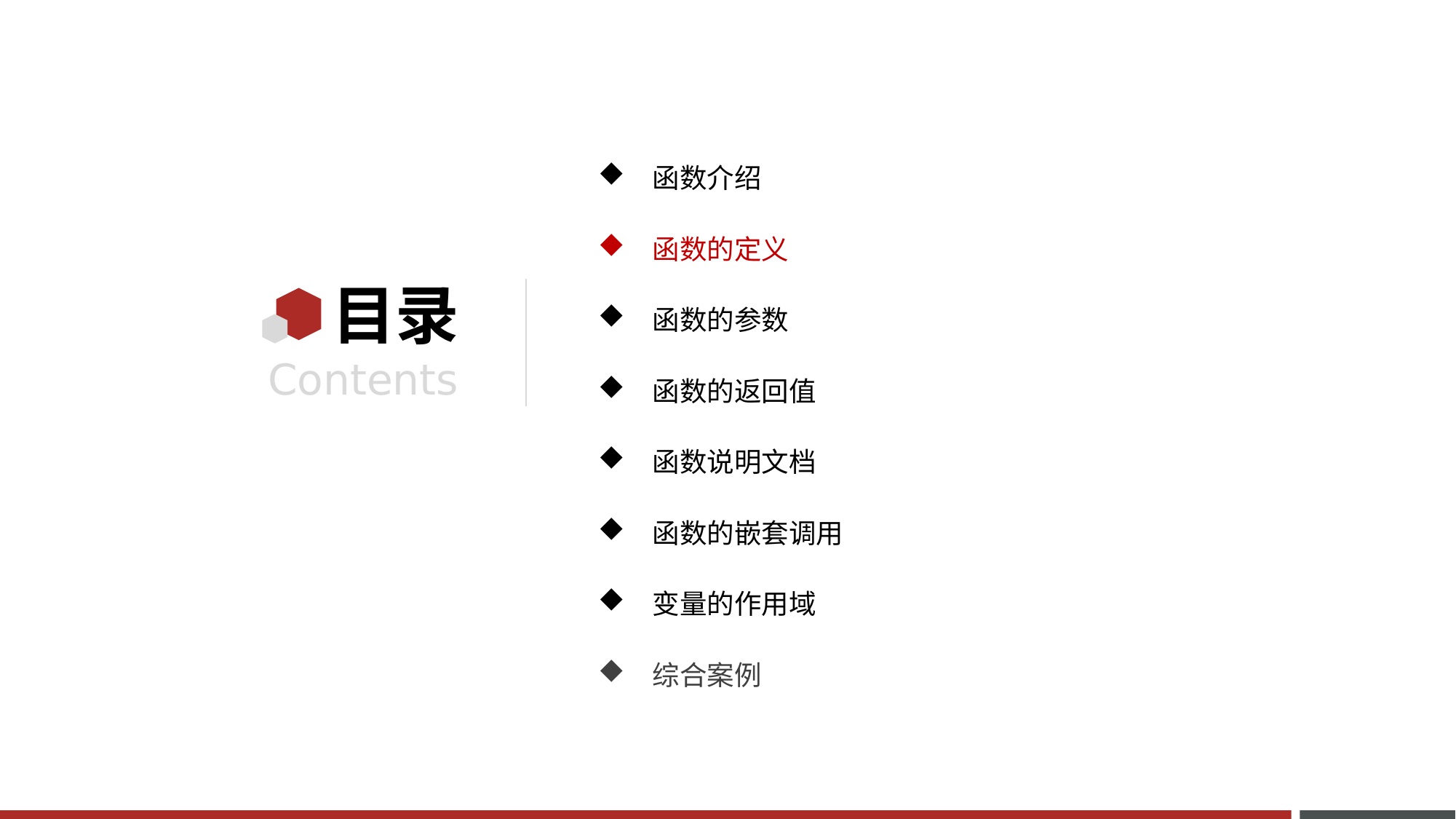

函数介绍
函数的定义
函数的参数
函数的返回值
函数说明文档
函数的嵌套调用
变量的作用域
综合案例